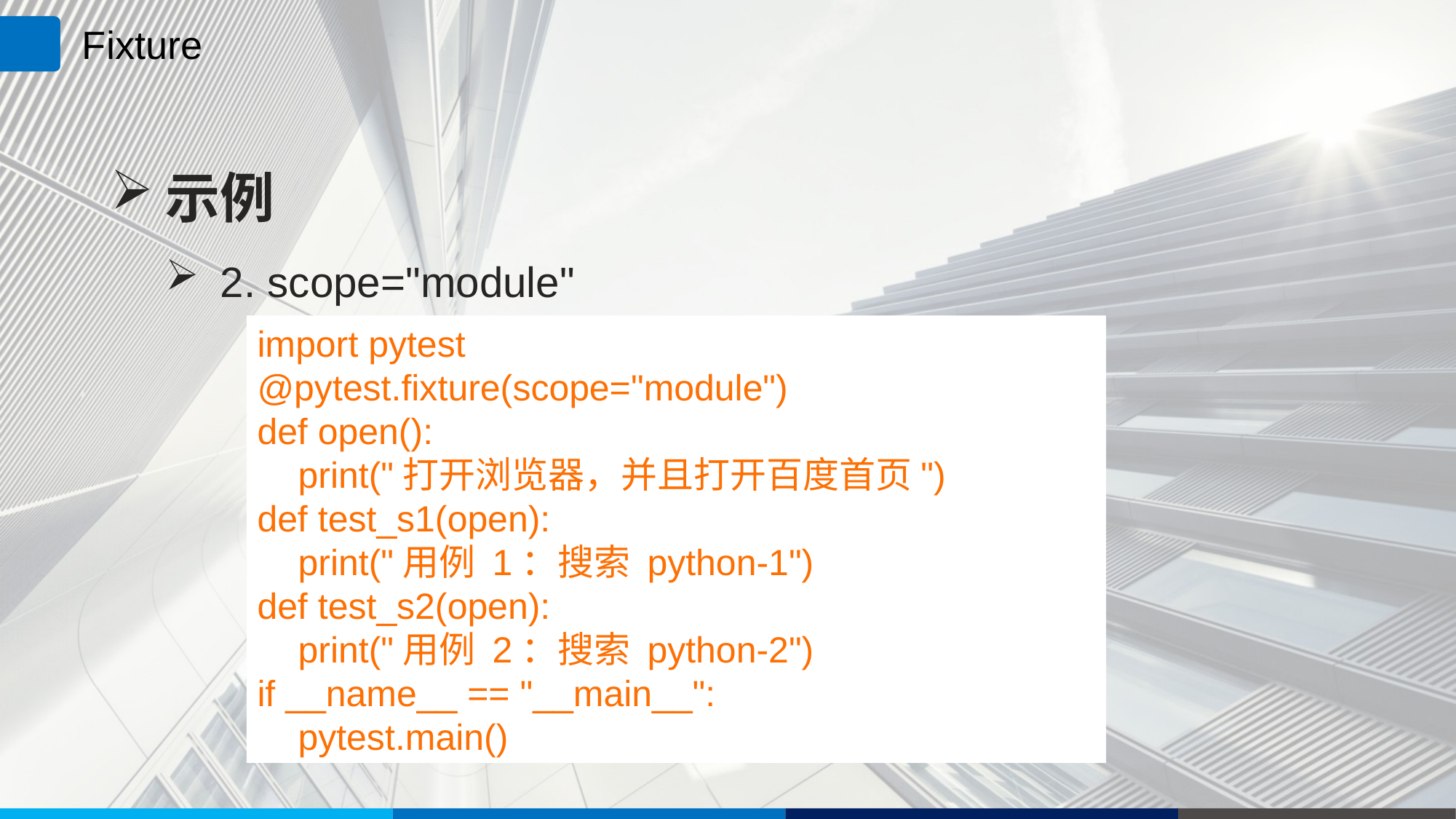

Fixture

示例
2. scope="module"
import pytest
@pytest.fixture(scope="module")
def open():
    print("打开浏览器，并且打开百度首页")
def test_s1(open):
    print("用例 1：搜索 python-1")
def test_s2(open):
    print("用例 2：搜索 python-2")
if __name__ == "__main__":
    pytest.main()